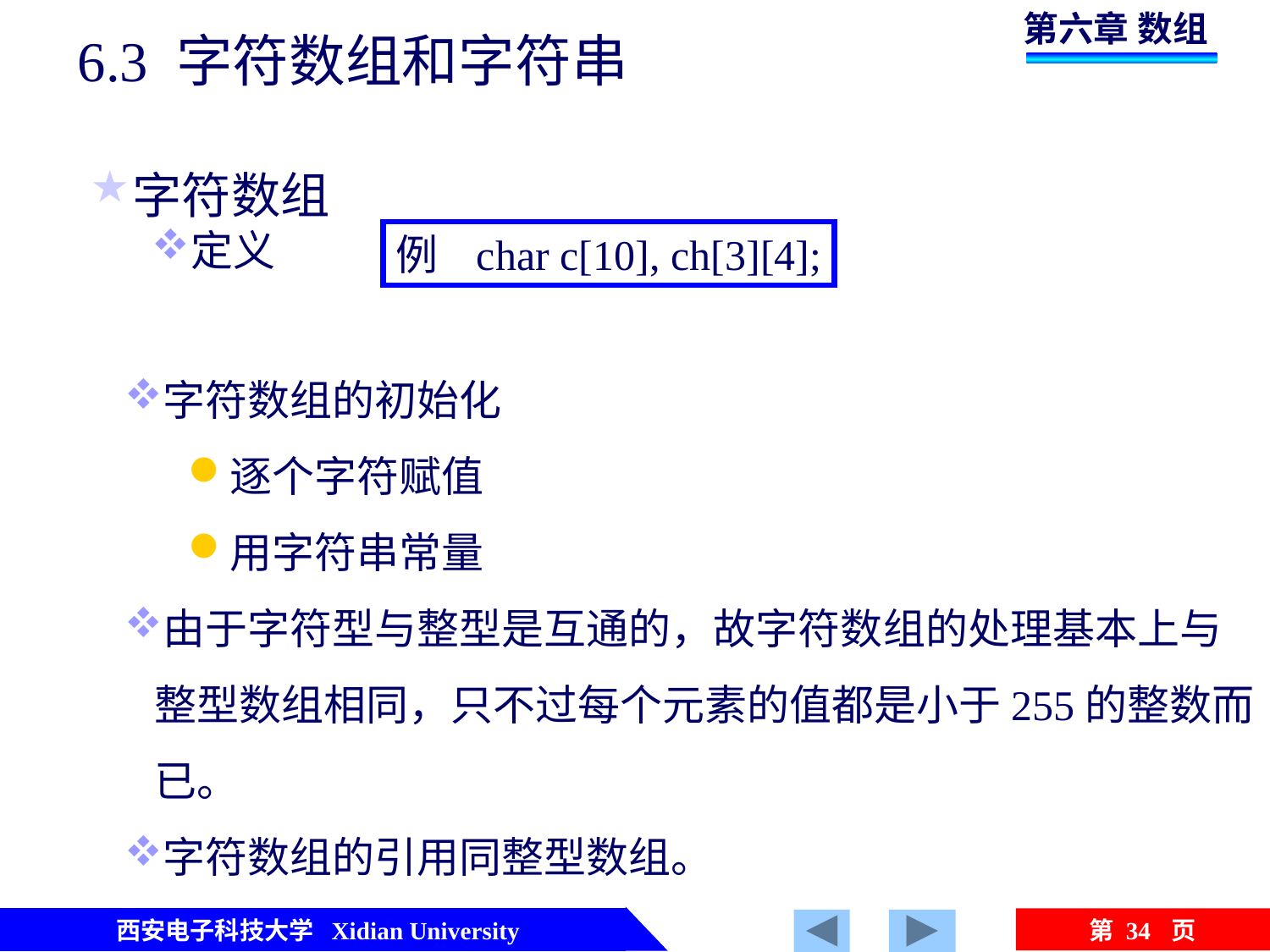

第六章 数组

6.3 字符数组和字符串

字符数组
定义
例   char c[10], ch[3][4];
字符数组的初始化
逐个字符赋值
用字符串常量
由于字符型与整型是互通的，故字符数组的处理基本上与整型数组相同，只不过每个元素的值都是小于255的整数而已。
字符数组的引用同整型数组。